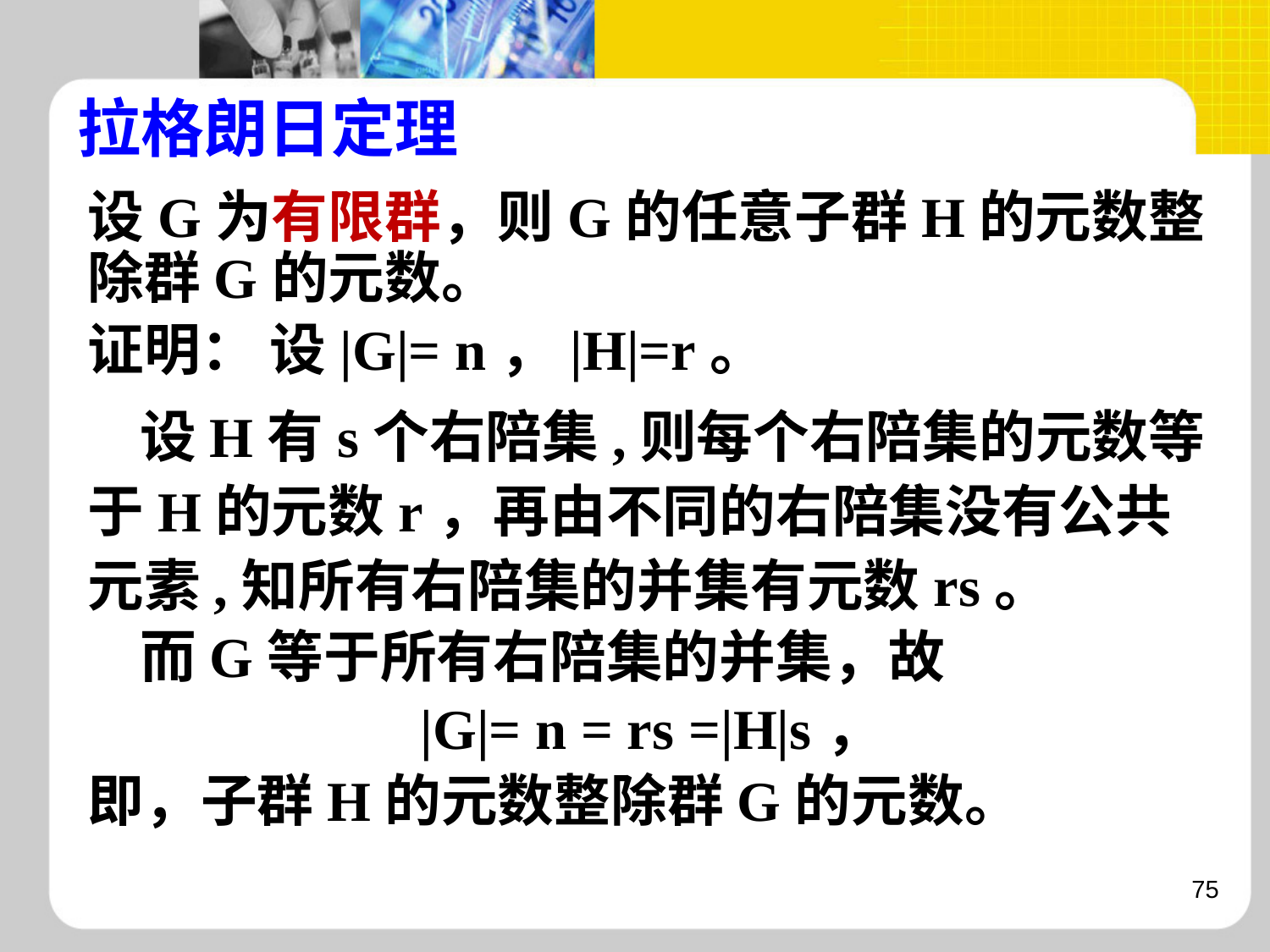

# 拉格朗日定理
设G为有限群，则G的任意子群H的元数整除群G的元数。
证明： 设|G|= n，|H|=r。
   设H有s个右陪集,则每个右陪集的元数等于H的元数r，再由不同的右陪集没有公共元素,知所有右陪集的并集有元数rs。
   而G等于所有右陪集的并集，故
|G|= n = rs =|H|s，
即，子群H的元数整除群G的元数。

75